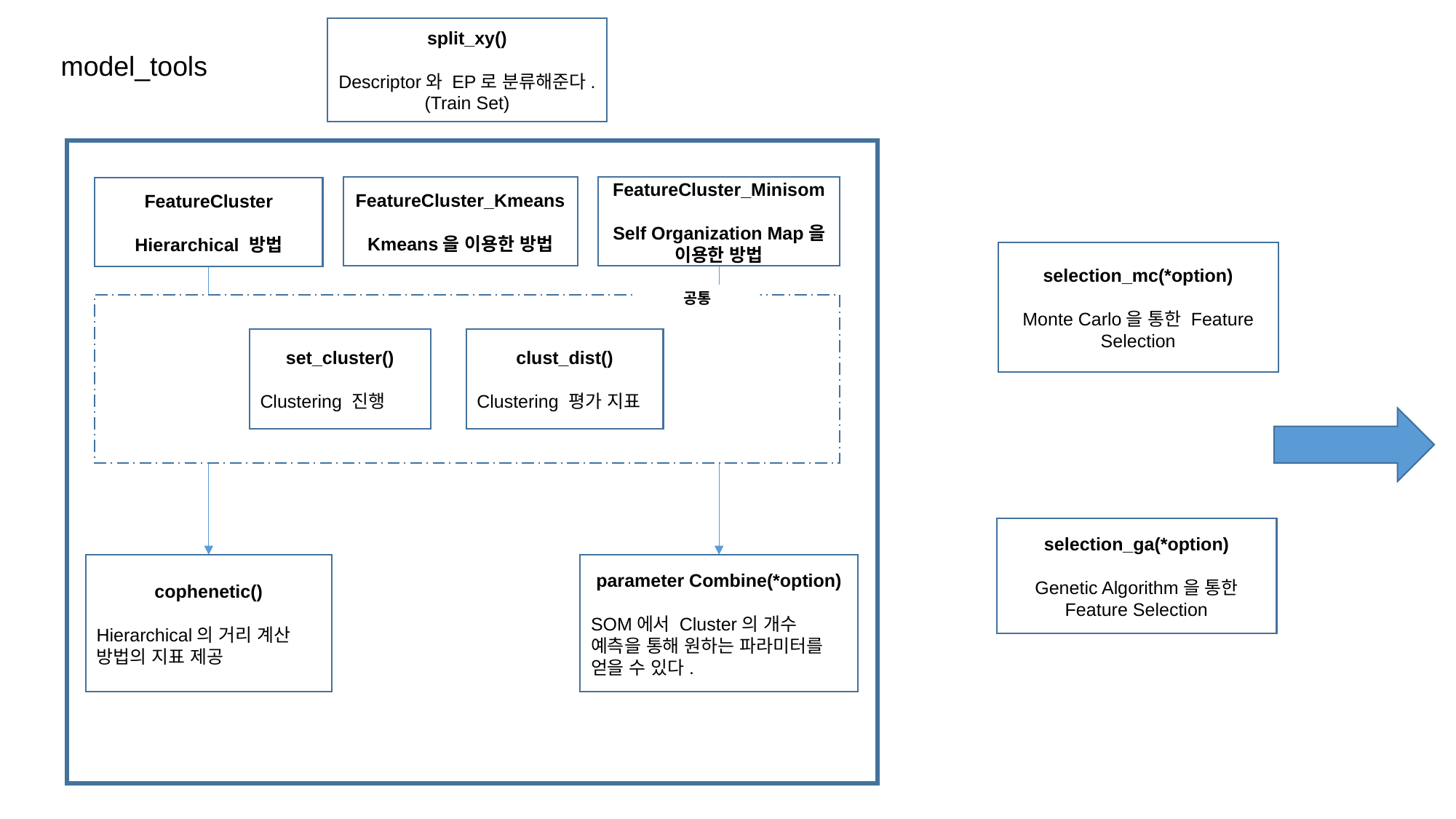

split_xy()

Descriptor와 EP로 분류해준다.
(Train Set)
model_tools

FeatureCluster_Kmeans

Kmeans을 이용한 방법
FeatureCluster_Minisom

Self Organization Map을 이용한 방법
FeatureCluster

Hierarchical 방법
selection_mc(*option)

Monte Carlo을 통한 Feature Selection
공통

set_cluster()

Clustering 진행
clust_dist()

Clustering 평가 지표

selection_ga(*option)

Genetic Algorithm을 통한 Feature Selection
cophenetic()

Hierarchical의 거리 계산 방법의 지표 제공
parameter Combine(*option)

SOM에서 Cluster의 개수 예측을 통해 원하는 파라미터를 얻을 수 있다.